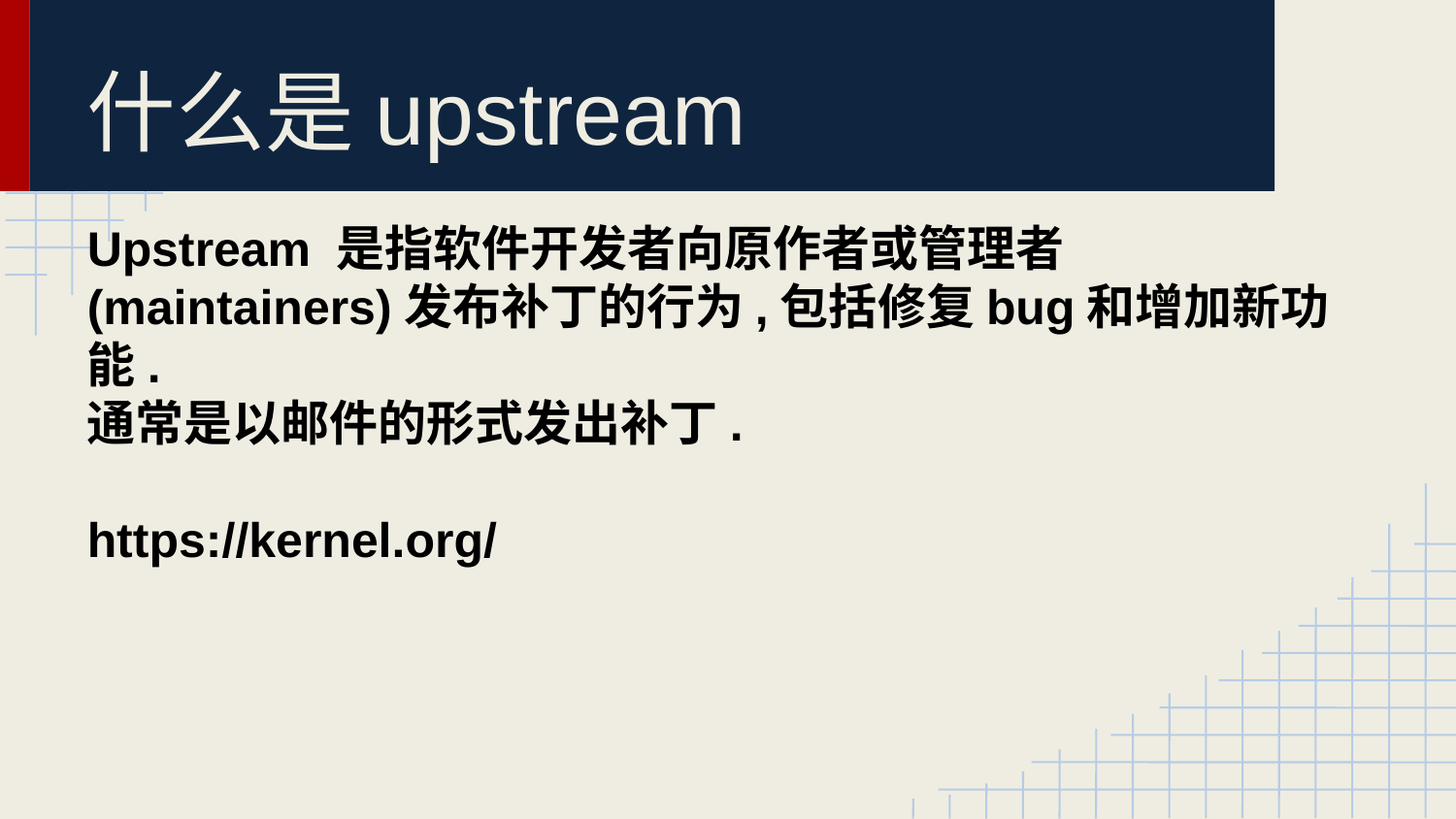

什么是upstream
Upstream 是指软件开发者向原作者或管理者(maintainers)发布补丁的行为,包括修复bug和增加新功能.
通常是以邮件的形式发出补丁.

https://kernel.org/